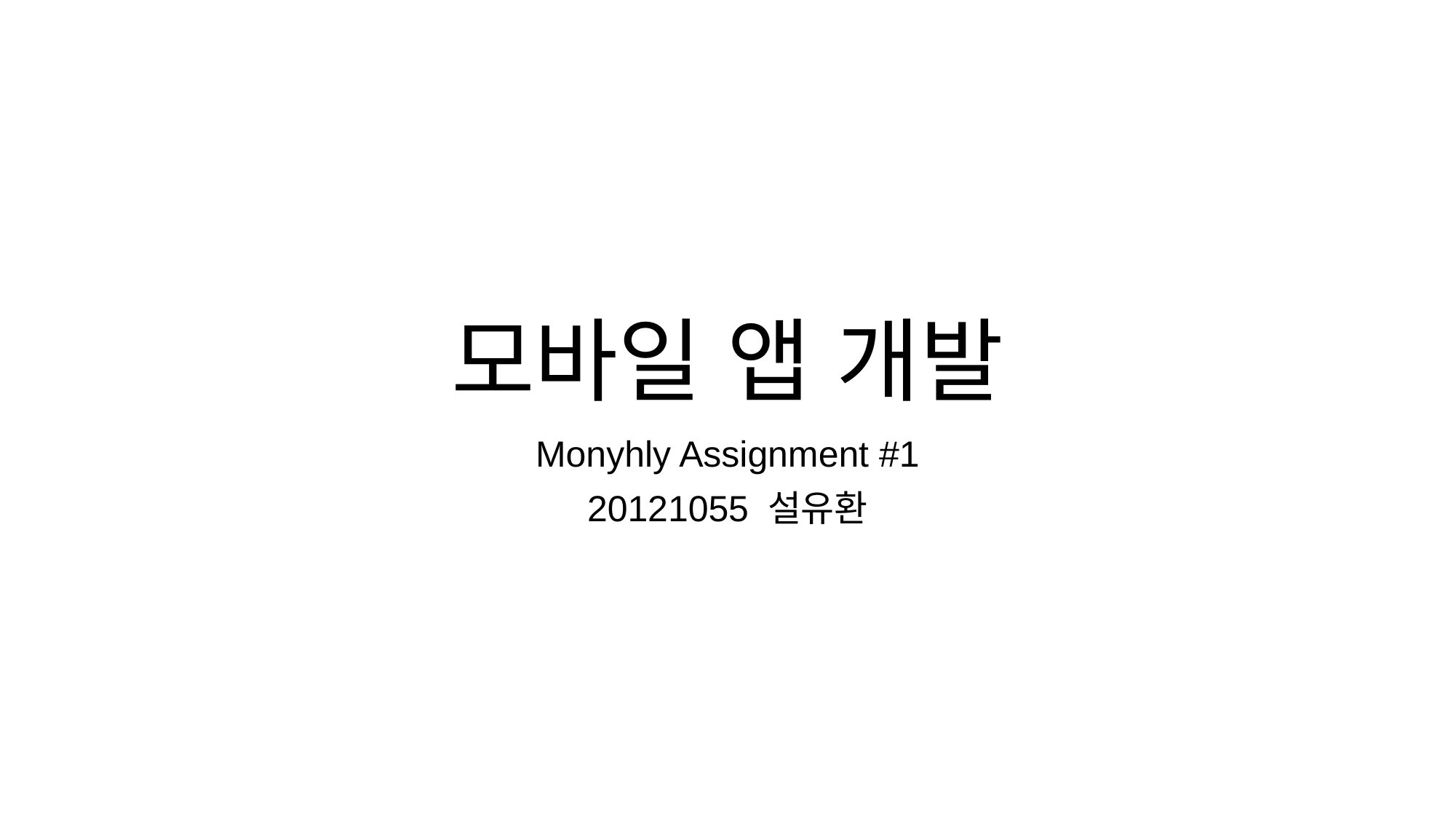

# 모바일 앱 개발
Monyhly Assignment #1
20121055 설유환